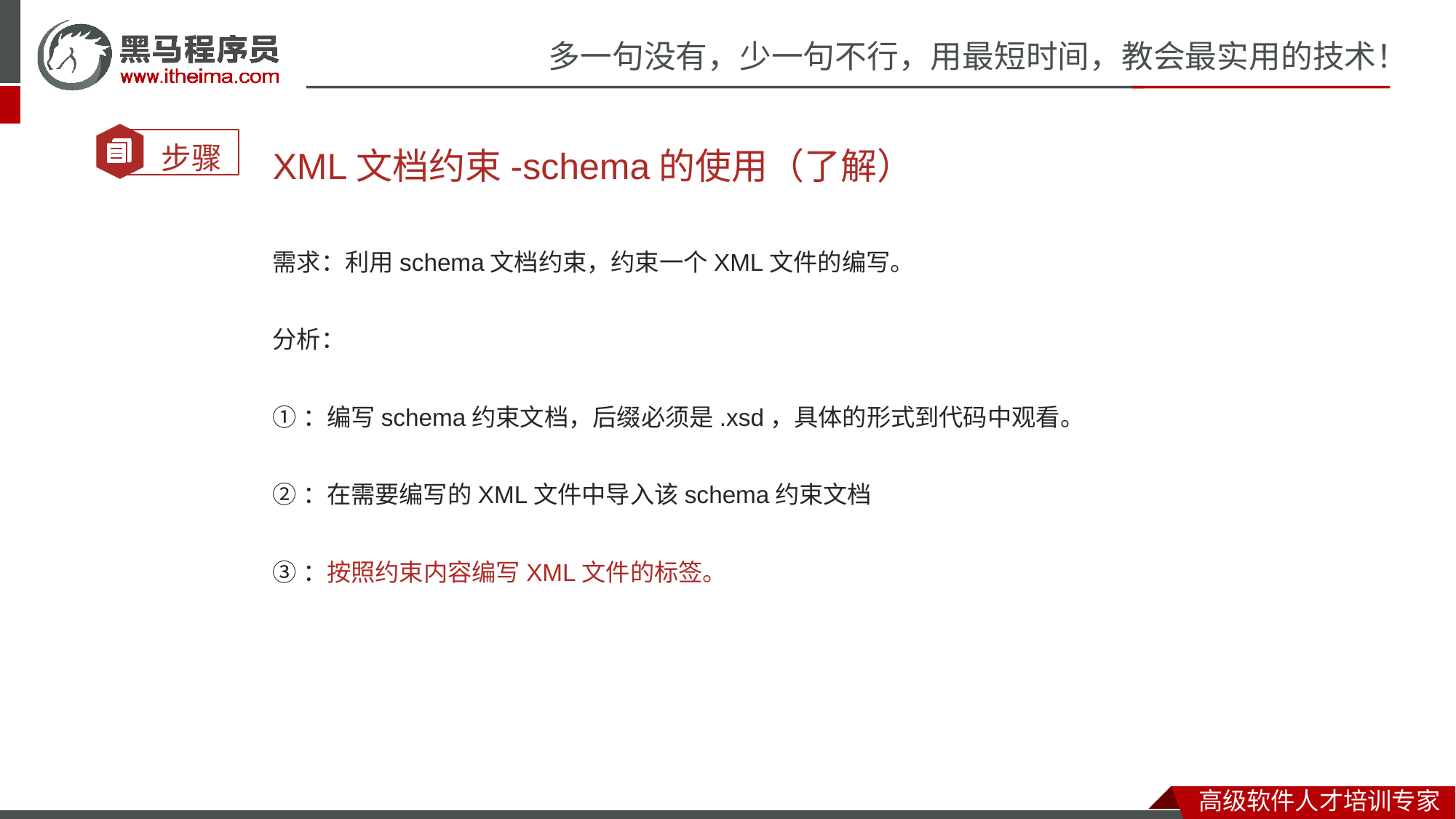

XML文档约束-schema的使用（了解）
需求：利用schema文档约束，约束一个XML文件的编写。
分析：
①：编写schema约束文档，后缀必须是.xsd，具体的形式到代码中观看。
②：在需要编写的XML文件中导入该schema约束文档
③：按照约束内容编写XML文件的标签。